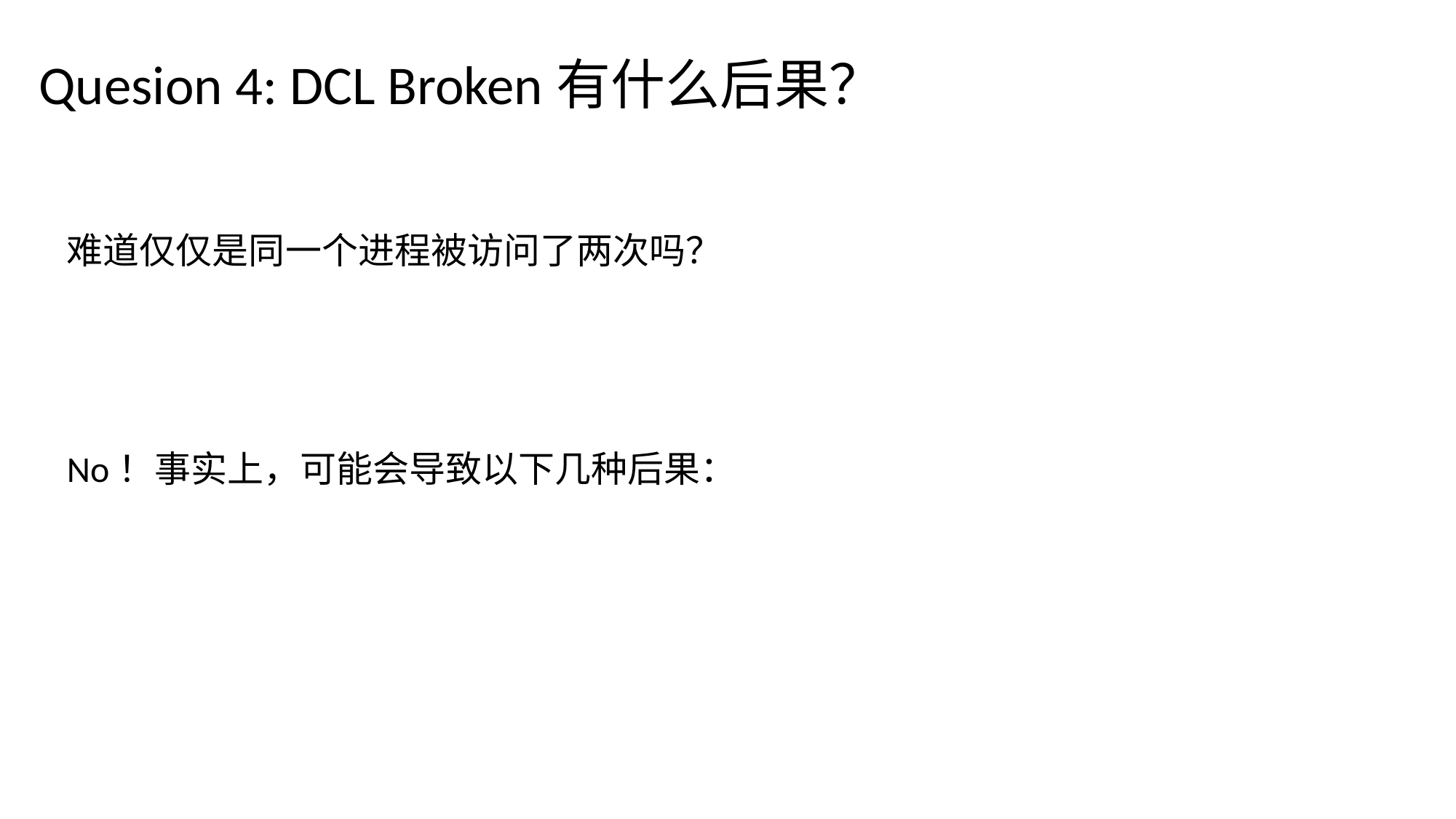

# Quesion 4: DCL Broken有什么后果？

难道仅仅是同一个进程被访问了两次吗？

No！事实上，可能会导致以下几种后果：